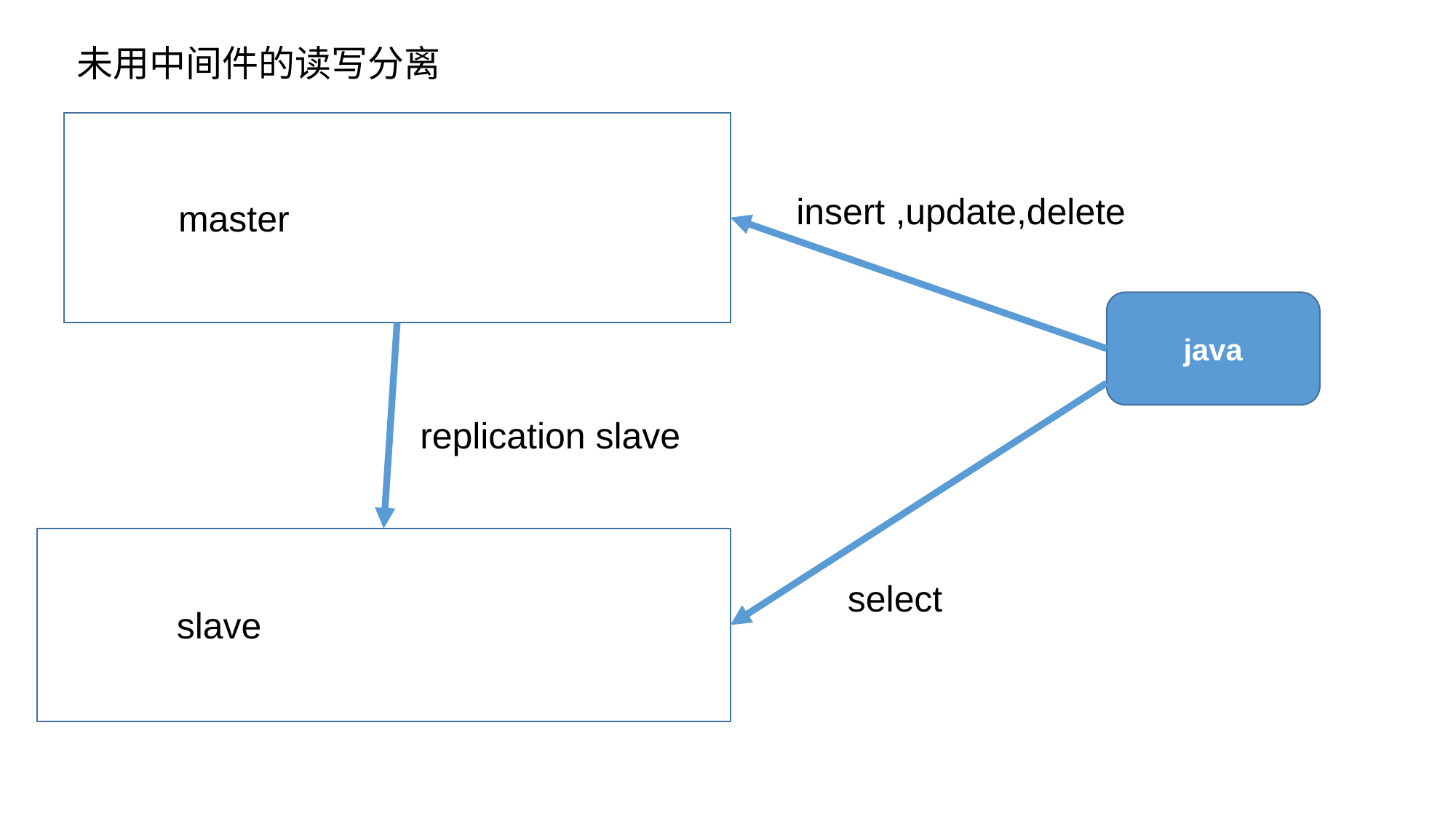

未用中间件的读写分离
Master
insert ,update,delete
master
java
replication slave

select
slave